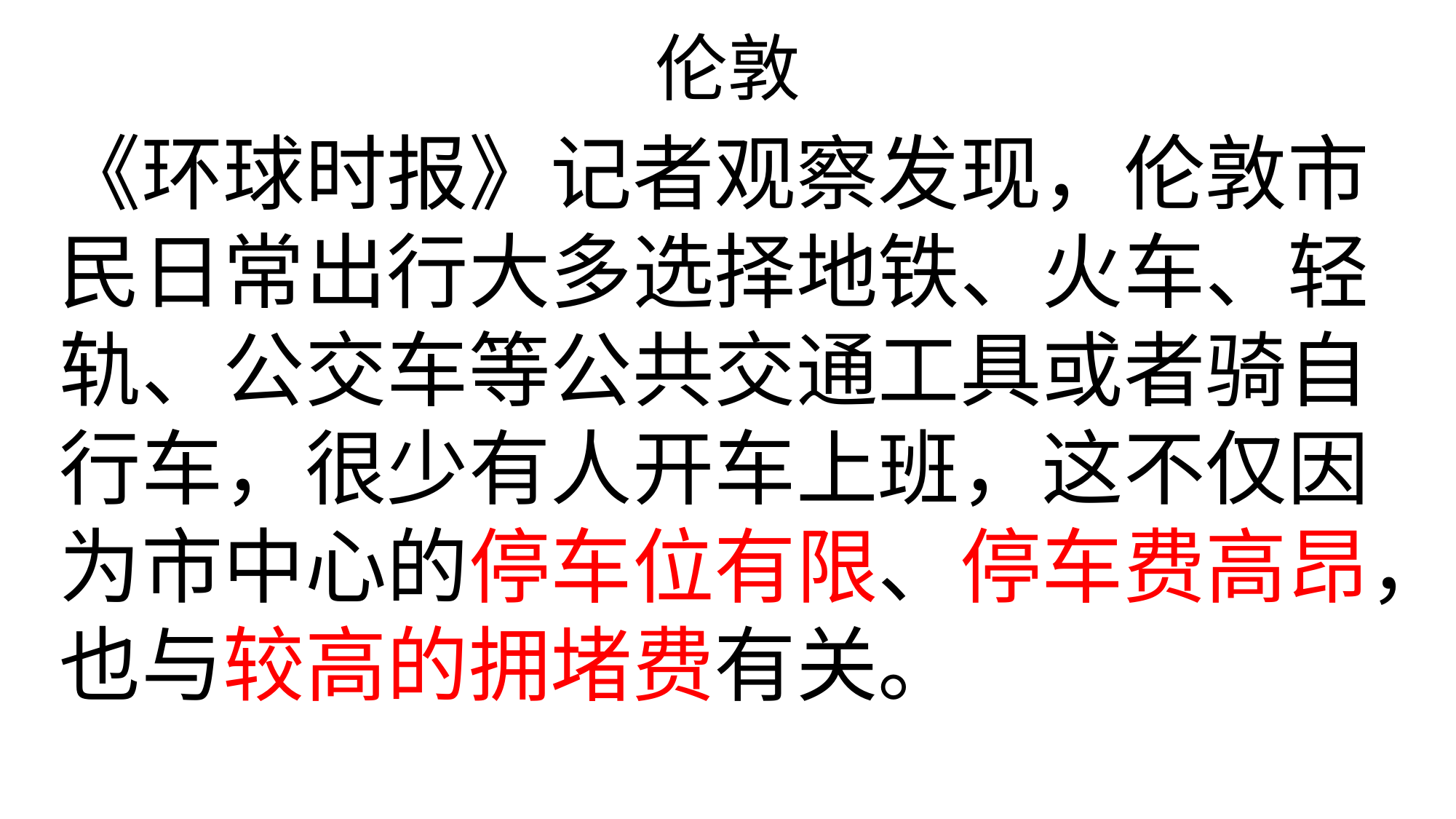

# 伦敦
《环球时报》记者观察发现，伦敦市民日常出行大多选择地铁、火车、轻轨、公交车等公共交通工具或者骑自行车，很少有人开车上班，这不仅因为市中心的停车位有限、停车费高昂，也与较高的拥堵费有关。